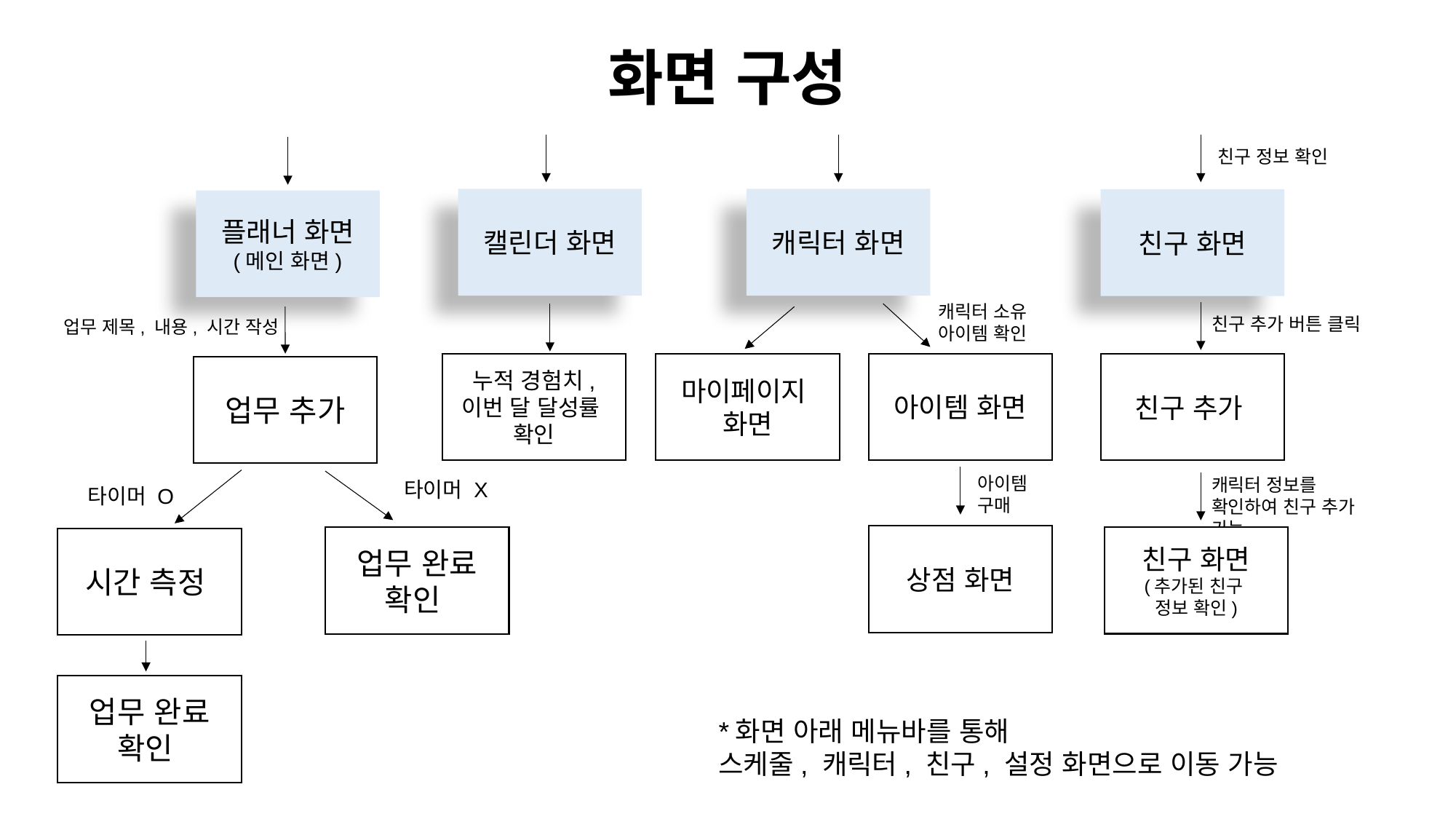

화면 구성
친구 정보 확인
캘린더 화면
캐릭터 화면
친구 화면
플래너 화면
(메인 화면)
캐릭터 소유
아이템 확인
친구 추가 버튼 클릭
업무 제목, 내용, 시간 작성
누적 경험치,
이번 달 달성률
확인
마이페이지  화면
아이템 화면
친구 추가
업무 추가
아이템
구매
캐릭터 정보를 확인하여 친구 추가 가능
타이머 X
타이머 O
상점 화면
친구 화면
(추가된 친구
정보 확인)
업무 완료 확인
시간 측정
업무 완료 확인
*화면 아래 메뉴바를 통해
스케줄, 캐릭터, 친구, 설정 화면으로 이동 가능